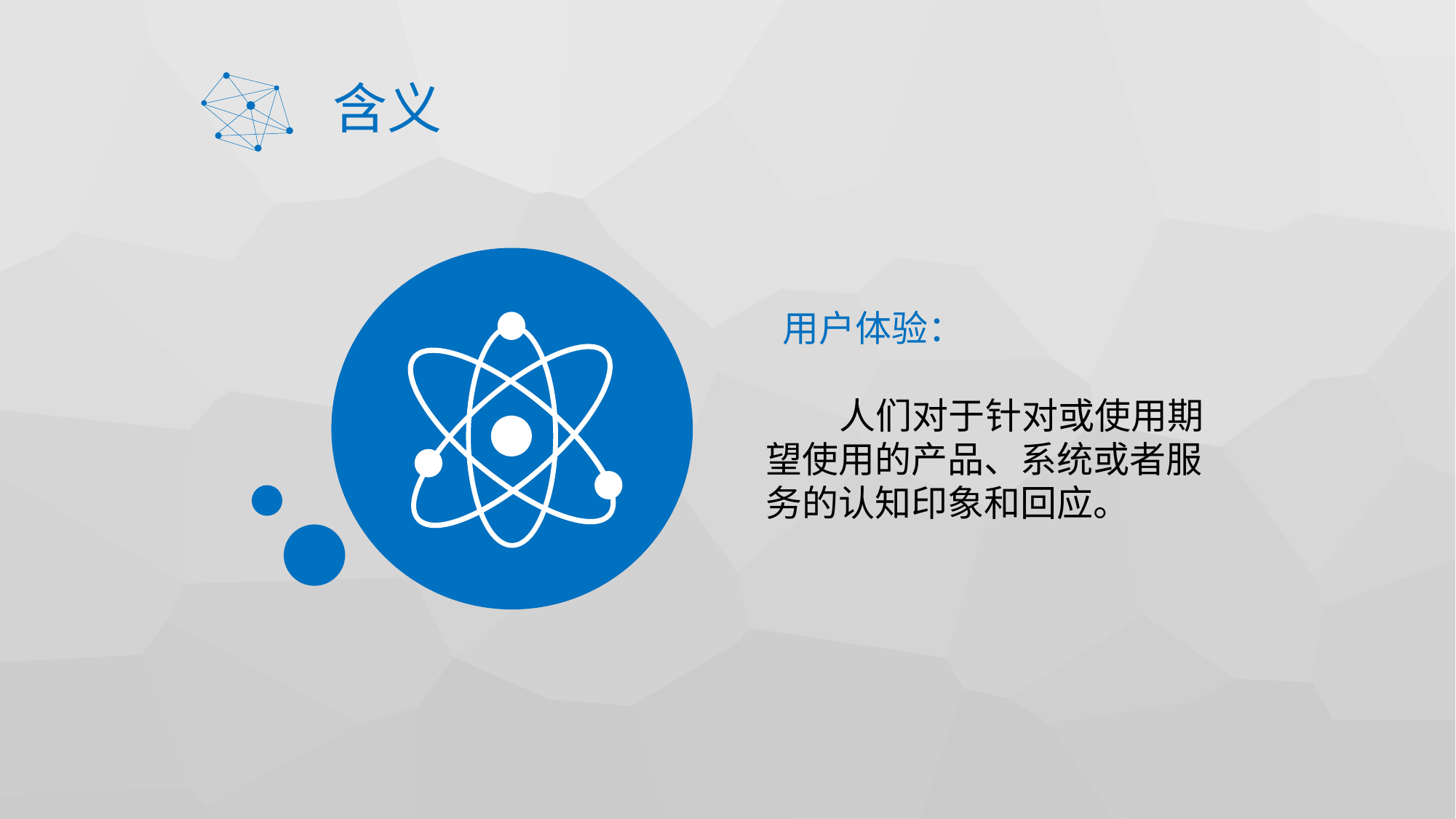

# 含义

 用户体验：

        人们对于针对或使用期望使用的产品、系统或者服务的认知印象和回应。